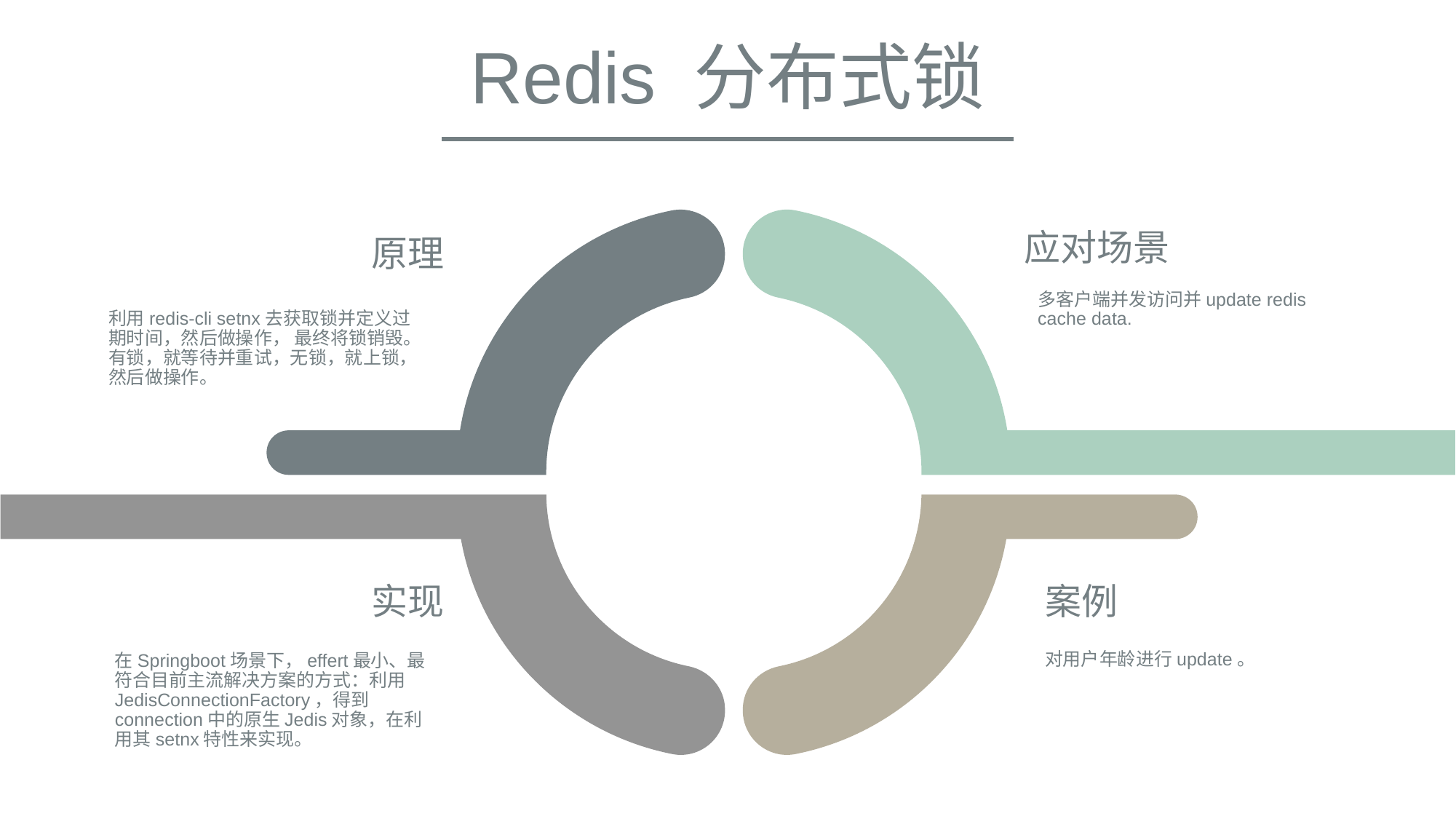

Redis 分布式锁

应对场景
原理
多客户端并发访问并update redis cache data.
利用redis-cli setnx去获取锁并定义过期时间，然后做操作， 最终将锁销毁。有锁，就等待并重试，无锁，就上锁，然后做操作。

实现
案例
对用户年龄进行update。

在Springboot场景下，effert最小、最符合目前主流解决方案的方式：利用JedisConnectionFactory，得到connection中的原生Jedis对象，在利用其setnx特性来实现。